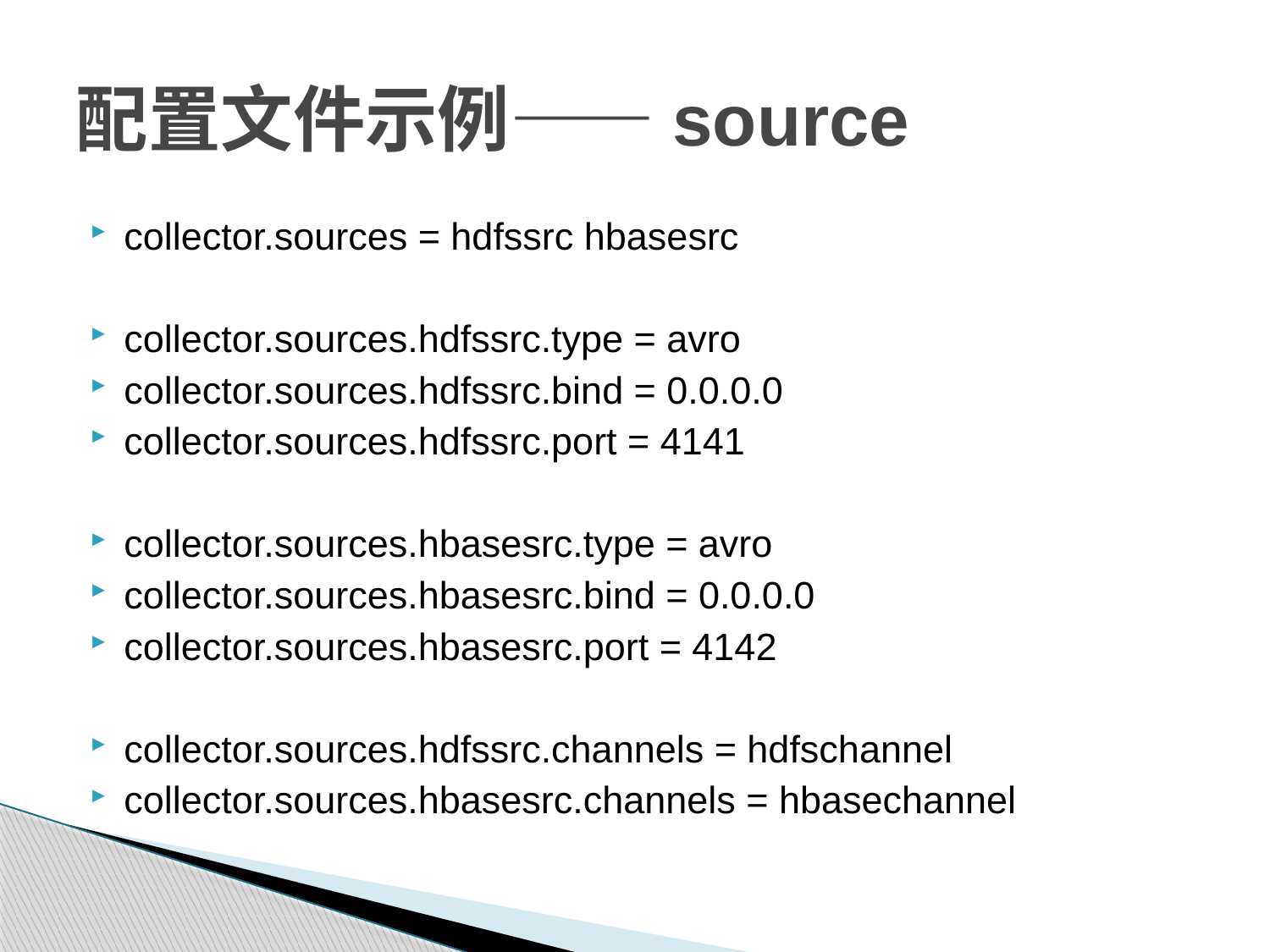

# 配置文件示例——source
collector.sources = hdfssrc hbasesrc

collector.sources.hdfssrc.type = avro
collector.sources.hdfssrc.bind = 0.0.0.0
collector.sources.hdfssrc.port = 4141

collector.sources.hbasesrc.type = avro
collector.sources.hbasesrc.bind = 0.0.0.0
collector.sources.hbasesrc.port = 4142

collector.sources.hdfssrc.channels = hdfschannel
collector.sources.hbasesrc.channels = hbasechannel